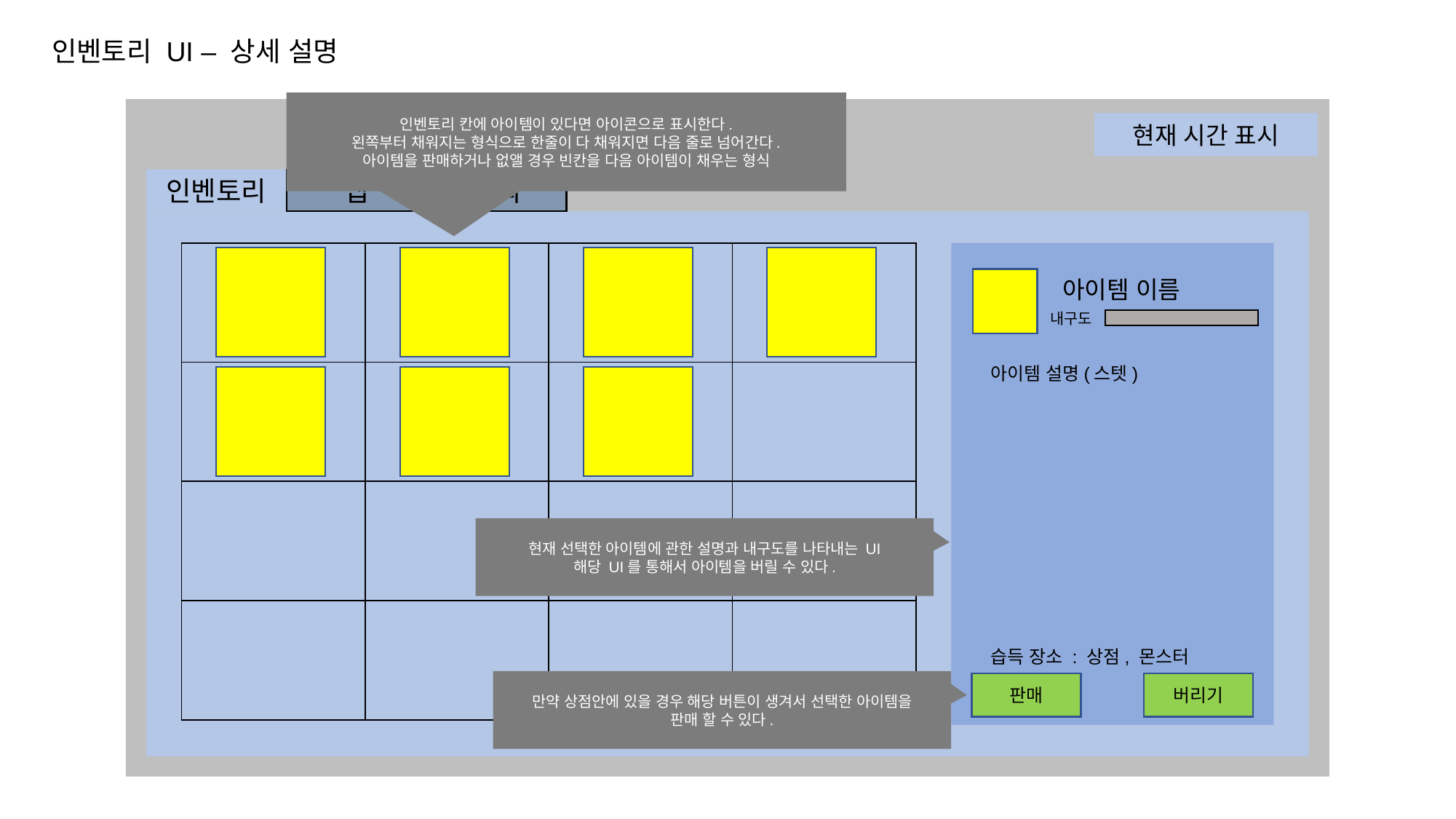

인벤토리 UI – 상세 설명
인벤토리 칸에 아이템이 있다면 아이콘으로 표시한다.
왼쪽부터 채워지는 형식으로 한줄이 다 채워지면 다음 줄로 넘어간다.
아이템을 판매하거나 없앨 경우 빈칸을 다음 아이템이 채우는 형식

현재 시간 표시
의뢰
인벤토리
맵

|  |  |  |  |
| --- | --- | --- | --- |
|  |  |  |  |
|  |  |  |  |
|  |  |  |  |

아이템 이름
내구도

아이템 설명(스텟)

습득 장소 : 상점, 몬스터

현재 선택한 아이템에 관한 설명과 내구도를 나타내는 UI
해당 UI를 통해서 아이템을 버릴 수 있다.
만약 상점안에 있을 경우 해당 버튼이 생겨서 선택한 아이템을
판매 할 수 있다.
버리기
판매